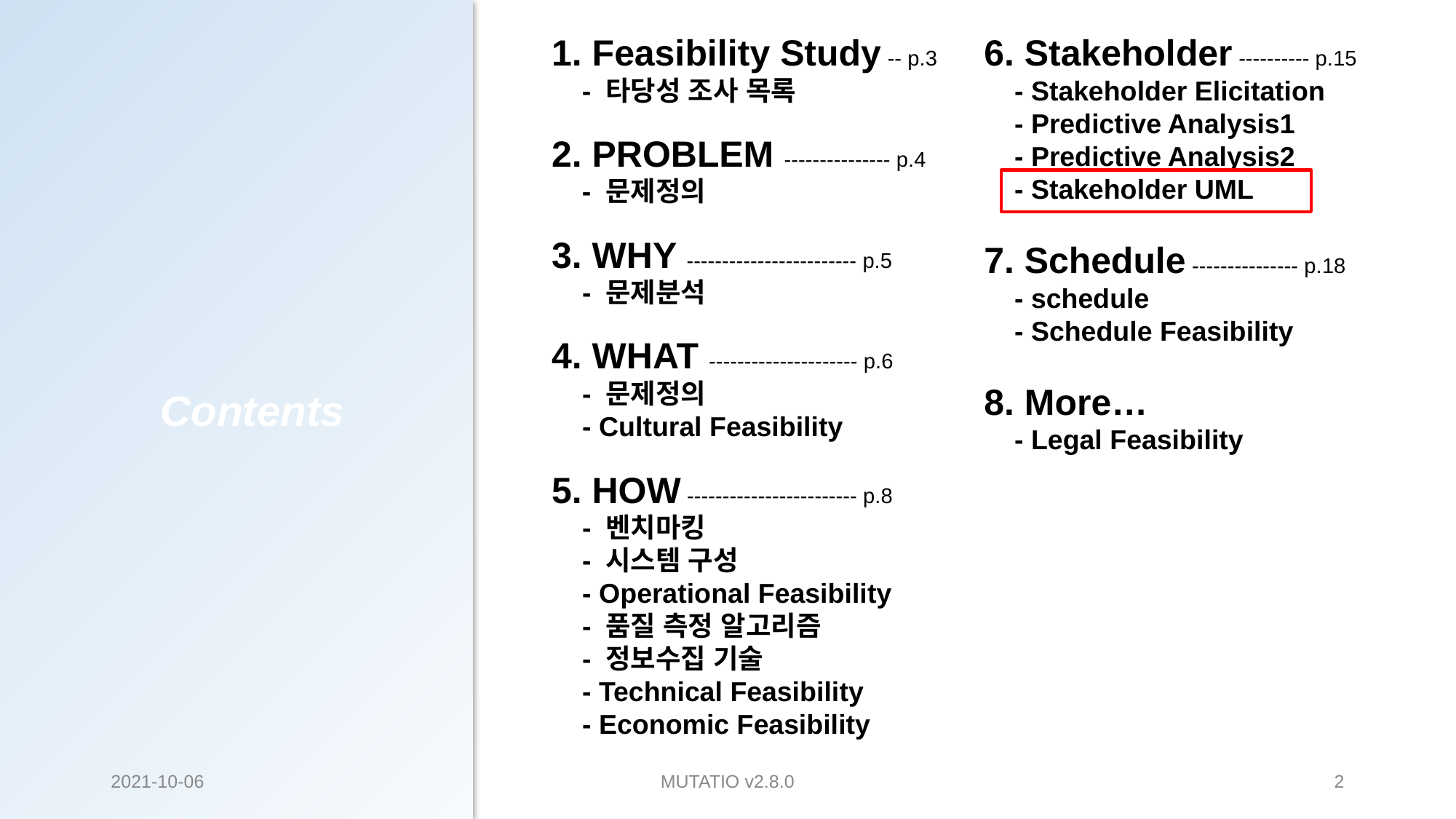

Contents
1. Feasibility Study -- p.3
    - 타당성 조사 목록
6. Stakeholder ---------- p.15
    - Stakeholder Elicitation
    - Predictive Analysis1
    - Predictive Analysis2
    - Stakeholder UML
2. PROBLEM --------------- p.4
    - 문제정의

3. WHY ------------------------ p.5
    - 문제분석
7. Schedule --------------- p.18
    - schedule
    - Schedule Feasibility
4. WHAT --------------------- p.6
    - 문제정의
    - Cultural Feasibility
8. More…
    - Legal Feasibility
5. HOW ------------------------ p.8
    - 벤치마킹
    - 시스템 구성
    - Operational Feasibility
    - 품질 측정 알고리즘
    - 정보수집 기술
    - Technical Feasibility
    - Economic Feasibility
2021-10-06
MUTATIO v2.8.0
2